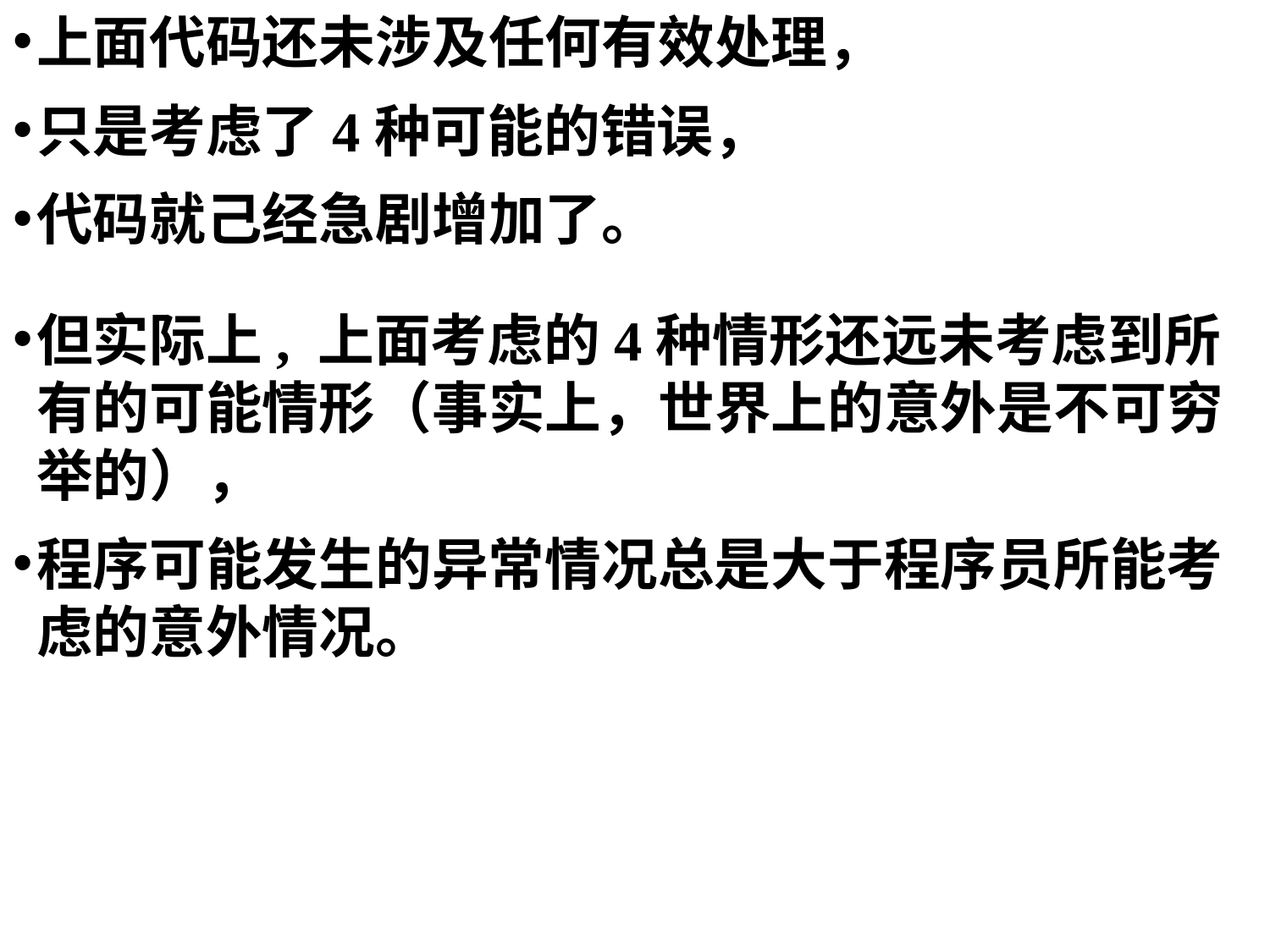

上面代码还未涉及任何有效处理，
只是考虑了4种可能的错误，
代码就己经急剧增加了。
但实际上, 上面考虑的4种情形还远未考虑到所有的可能情形（事实上，世界上的意外是不可穷举的），
程序可能发生的异常情况总是大于程序员所能考虑的意外情况。